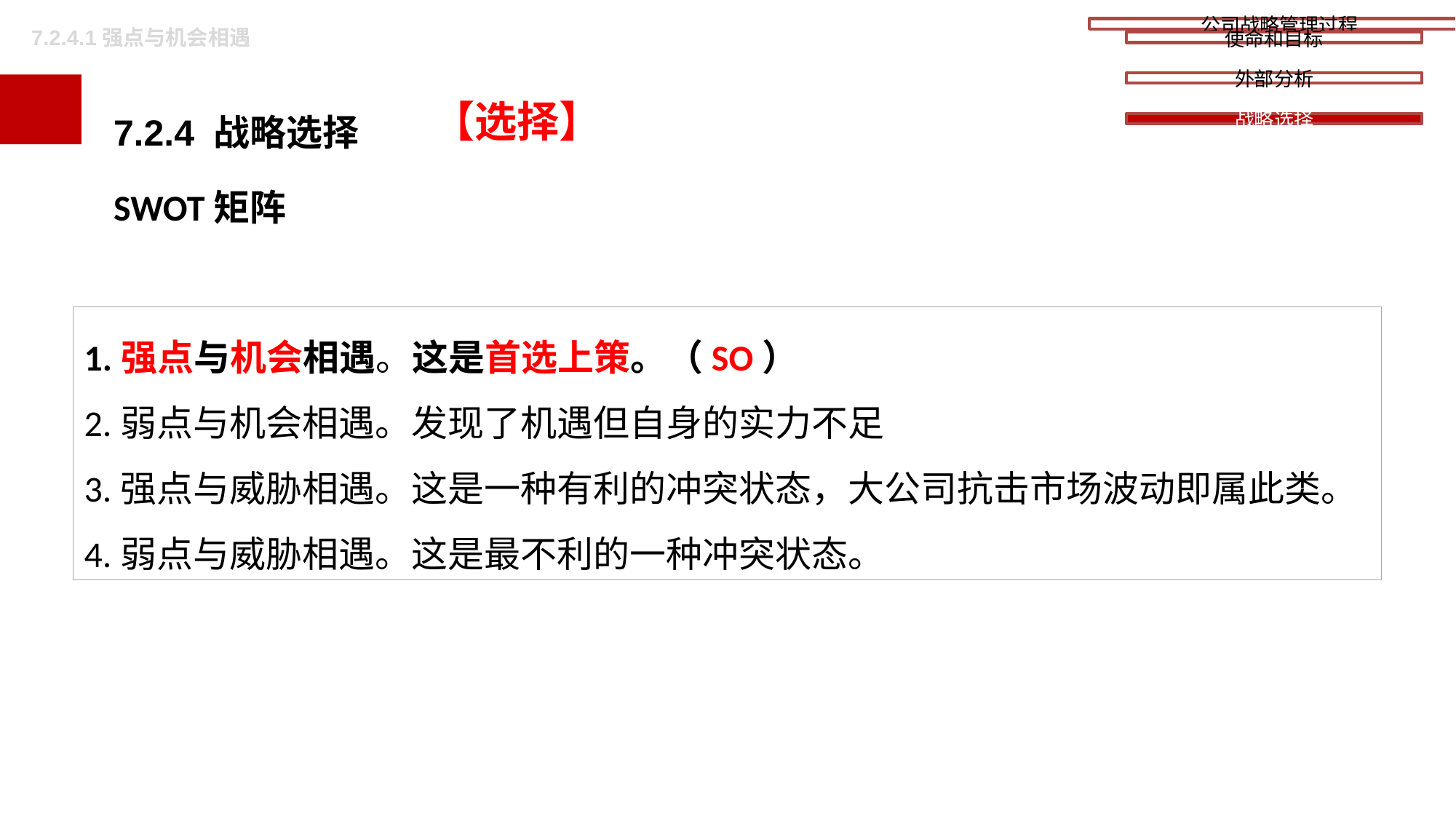

7.2.4.1强点与机会相遇
 公司战略管理过程
外部分析
使命和目标
战略选择
7.2.4 战略选择
SWOT矩阵
【选择】
1.强点与机会相遇。这是首选上策。（SO）
2.弱点与机会相遇。发现了机遇但自身的实力不足
3.强点与威胁相遇。这是一种有利的冲突状态，大公司抗击市场波动即属此类。
4.弱点与威胁相遇。这是最不利的一种冲突状态。